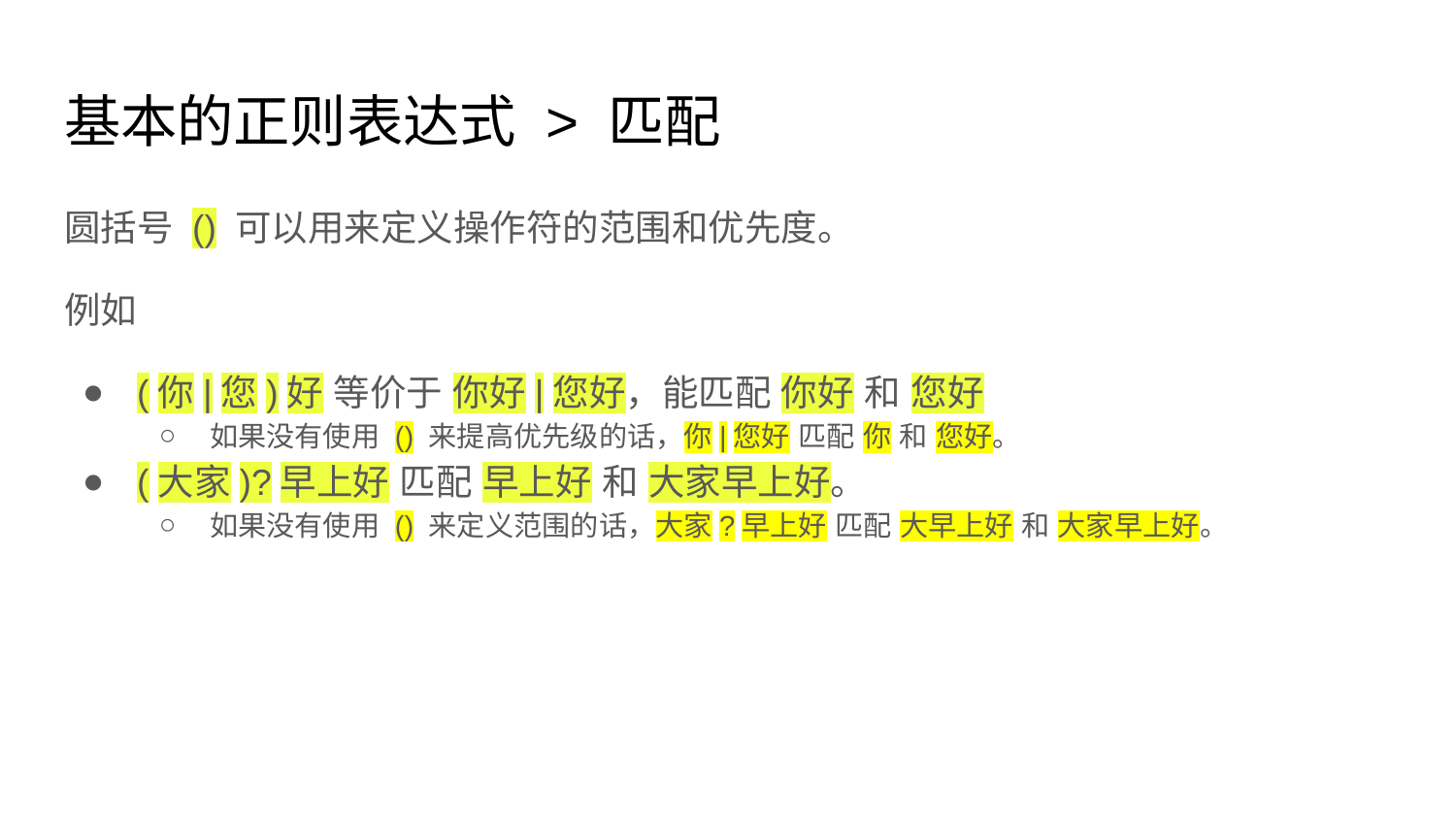

# 基本的正则表达式 > 匹配
圆括号 () 可以用来定义操作符的范围和优先度。
例如
(你|您)好 等价于 你好|您好，能匹配 你好 和 您好
如果没有使用 () 来提高优先级的话，你|您好 匹配 你 和 您好。
(大家)?早上好 匹配 早上好 和 大家早上好。
如果没有使用 () 来定义范围的话，大家?早上好 匹配 大早上好 和 大家早上好。